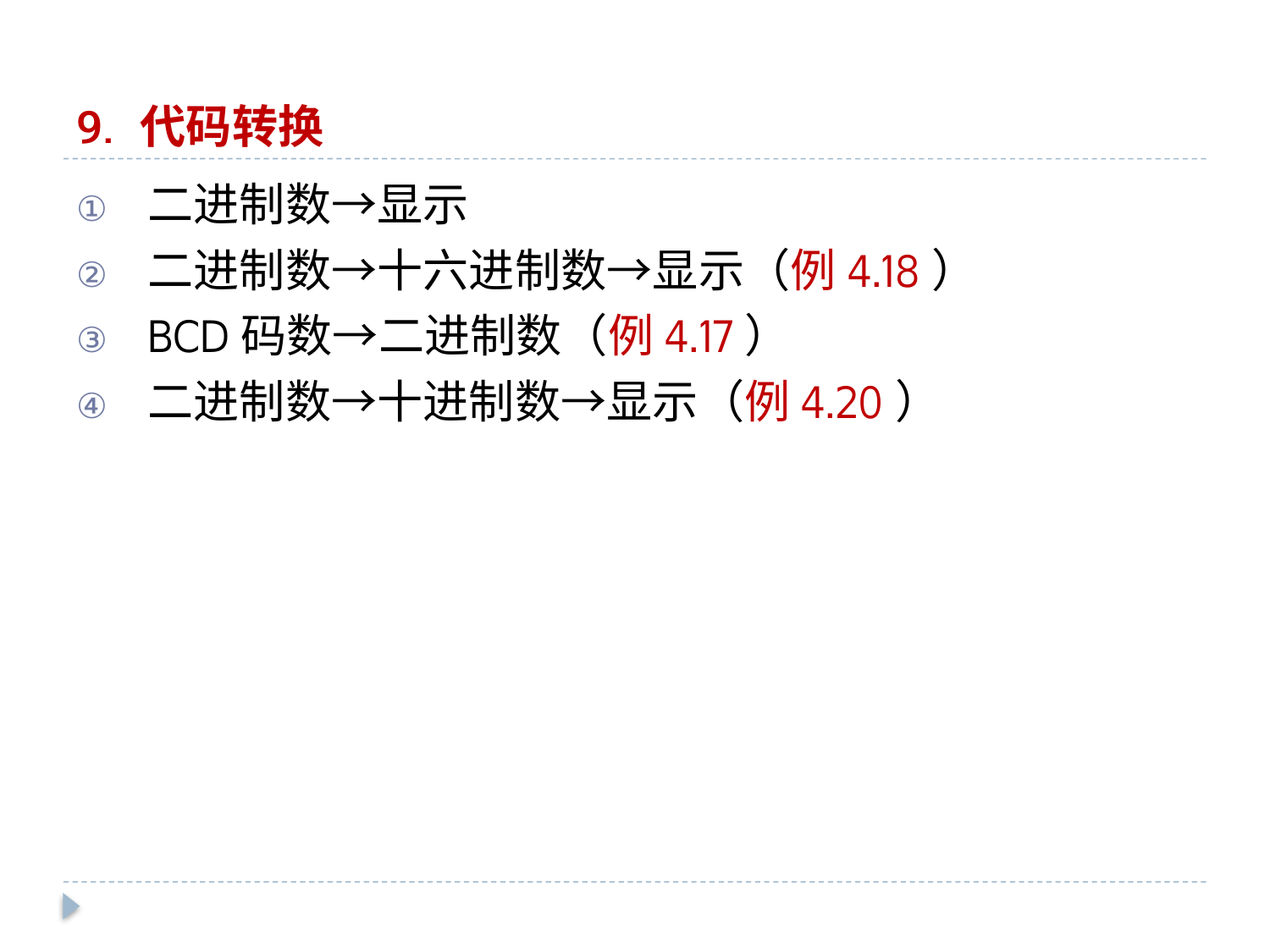

# 9. 代码转换
二进制数→显示
二进制数→十六进制数→显示（例4.18）
BCD码数→二进制数（例4.17）
二进制数→十进制数→显示（例4.20）